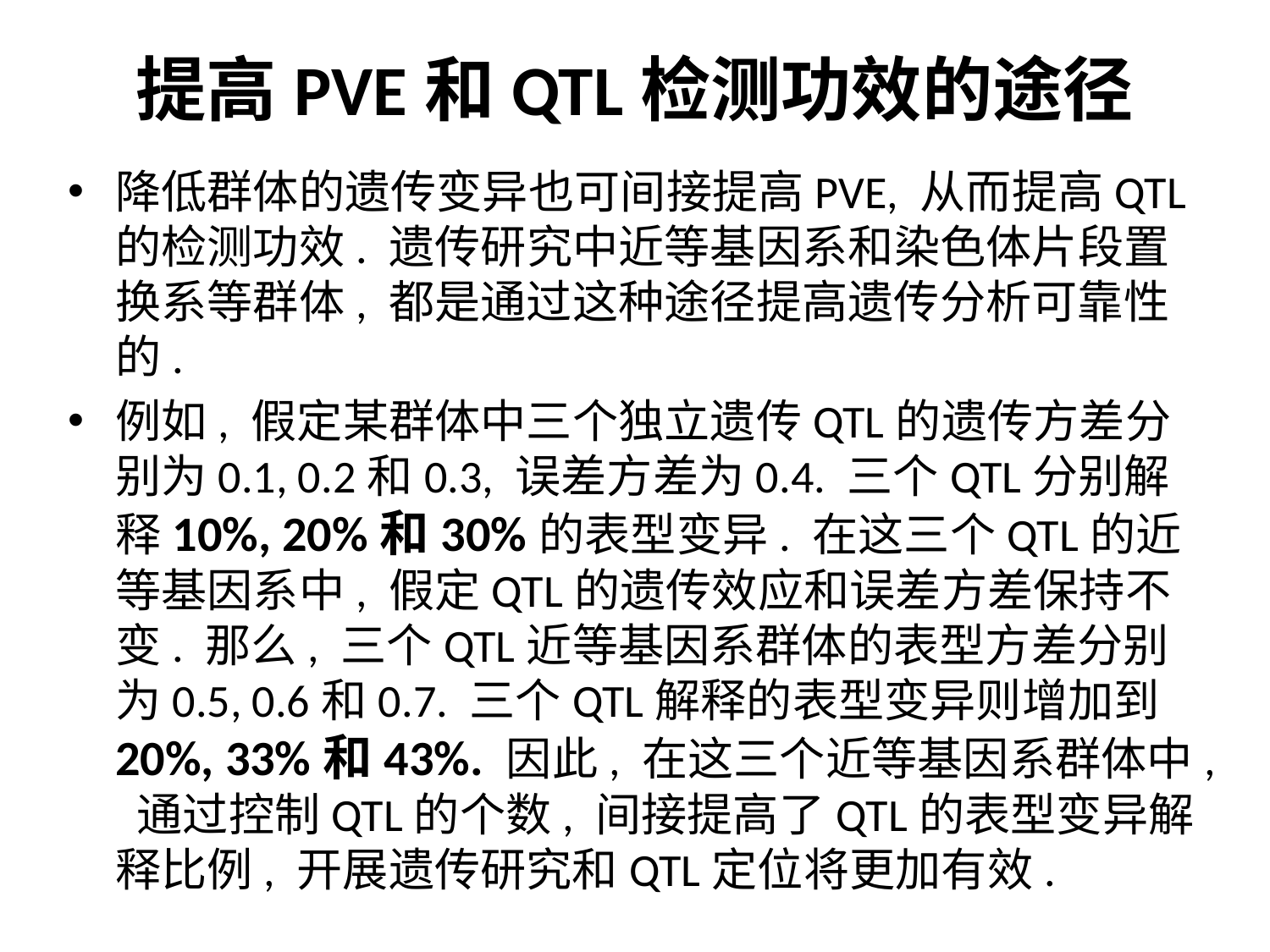

# 提高PVE和QTL检测功效的途径
降低群体的遗传变异也可间接提高PVE, 从而提高QTL的检测功效. 遗传研究中近等基因系和染色体片段置换系等群体, 都是通过这种途径提高遗传分析可靠性的.
例如, 假定某群体中三个独立遗传QTL的遗传方差分别为0.1, 0.2和0.3, 误差方差为0.4. 三个QTL分别解释10%, 20%和30%的表型变异. 在这三个QTL的近等基因系中, 假定QTL的遗传效应和误差方差保持不变. 那么, 三个QTL近等基因系群体的表型方差分别为0.5, 0.6和0.7. 三个QTL解释的表型变异则增加到20%, 33%和43%. 因此, 在这三个近等基因系群体中, 通过控制QTL的个数, 间接提高了QTL的表型变异解释比例, 开展遗传研究和QTL定位将更加有效.